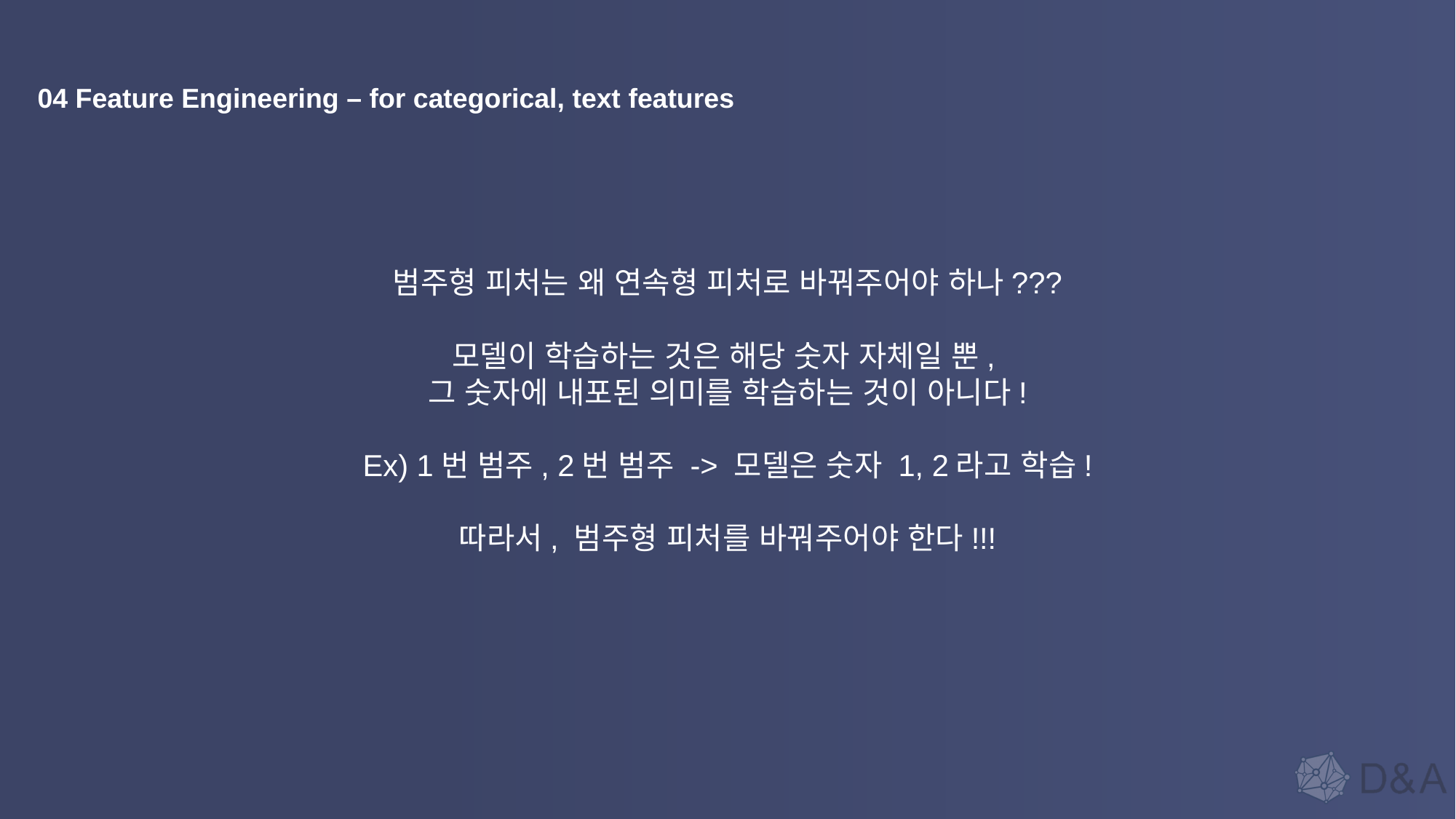

04 Feature Engineering – for categorical, text features

범주형 피처는 왜 연속형 피처로 바꿔주어야 하나???

모델이 학습하는 것은 해당 숫자 자체일 뿐,
그 숫자에 내포된 의미를 학습하는 것이 아니다!

Ex) 1번 범주, 2번 범주 -> 모델은 숫자 1, 2라고 학습!

따라서, 범주형 피처를 바꿔주어야 한다!!!